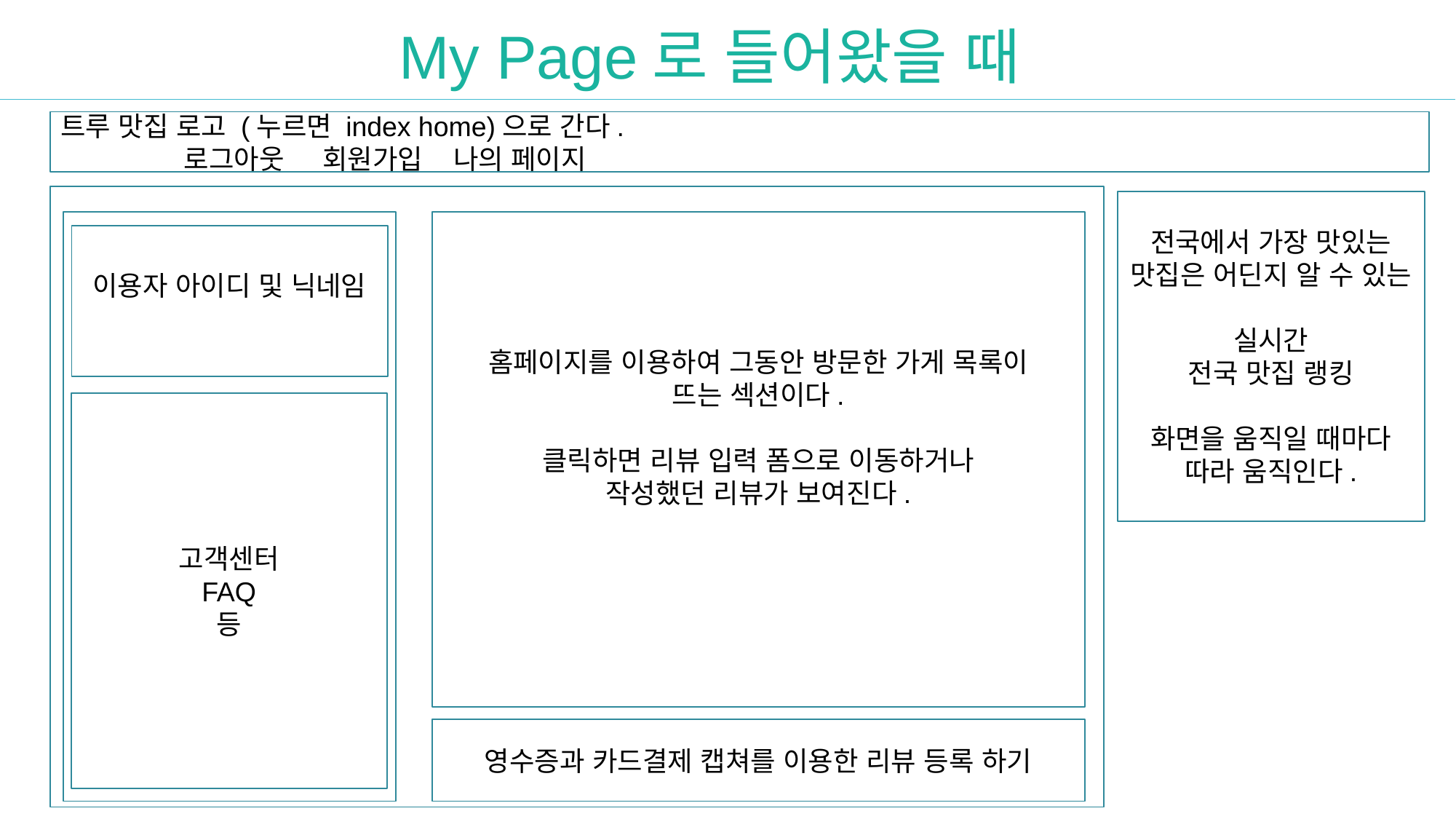

My Page로 들어왔을 때
트루 맛집 로고 (누르면 index home)으로 간다.								 로그아웃     회원가입    나의 페이지

전국에서 가장 맛있는 맛집은 어딘지 알 수 있는

실시간
전국 맛집 랭킹

화면을 움직일 때마다 따라 움직인다.
홈페이지를 이용하여 그동안 방문한 가게 목록이
뜨는 섹션이다.

클릭하면 리뷰 입력 폼으로 이동하거나
작성했던 리뷰가 보여진다.

이용자 아이디 및 닉네임

고객센터
FAQ
등
영수증과 카드결제 캡쳐를 이용한 리뷰 등록 하기